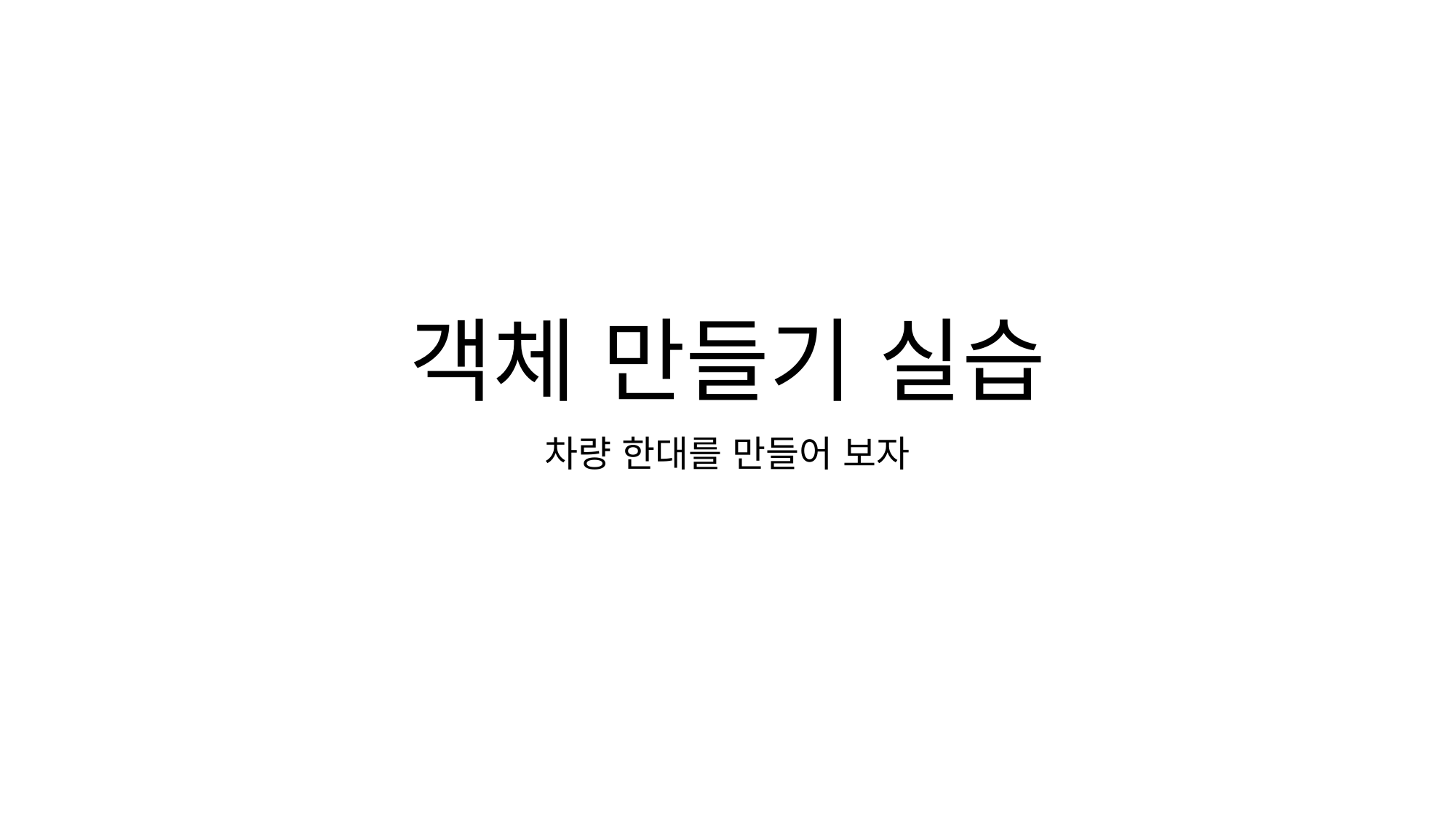

# 객체 만들기 실습
차량 한대를 만들어 보자